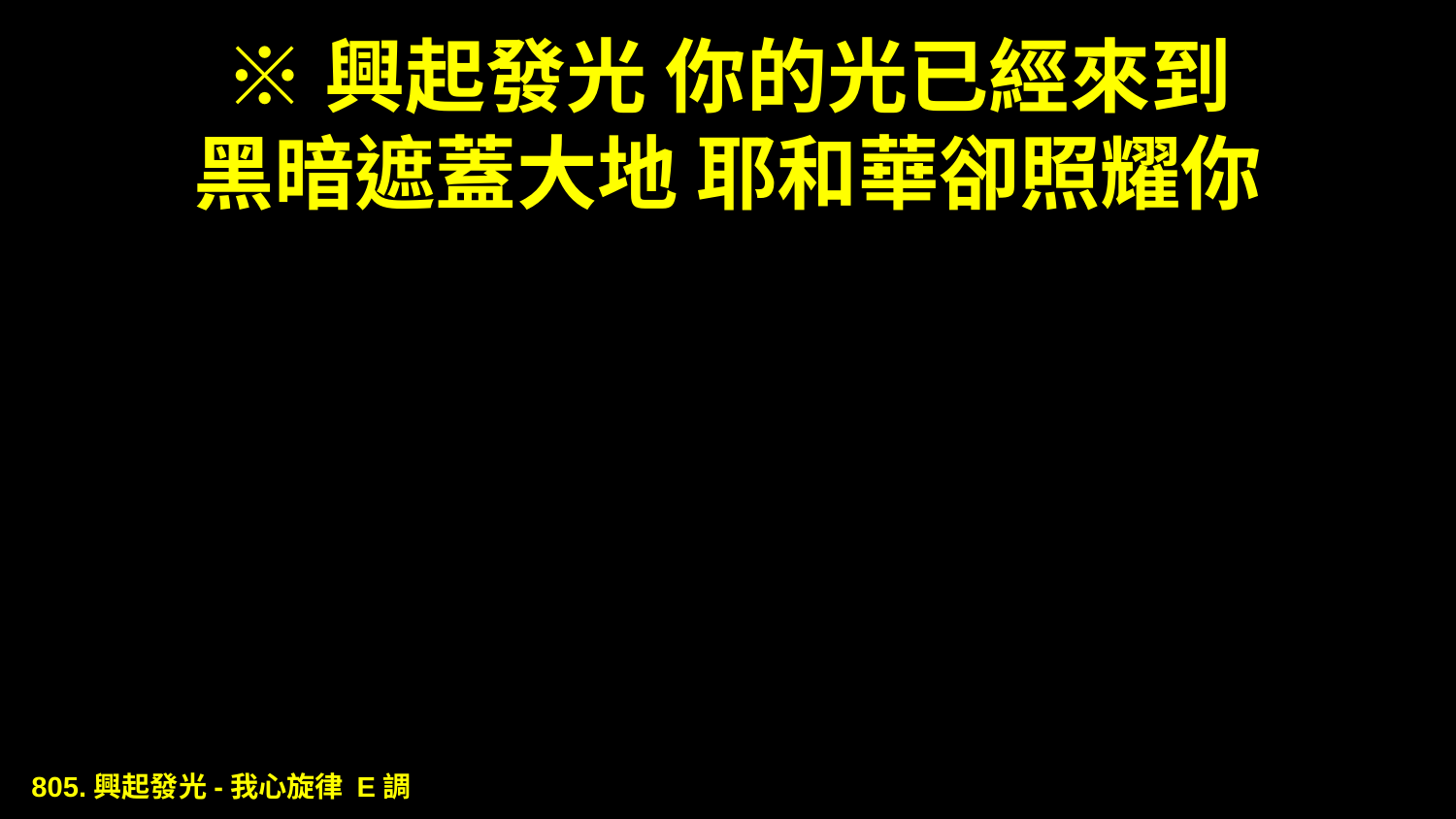

# ※興起發光 你的光已經來到 黑暗遮蓋大地 耶和華卻照耀你
805.興起發光-我心旋律 E調